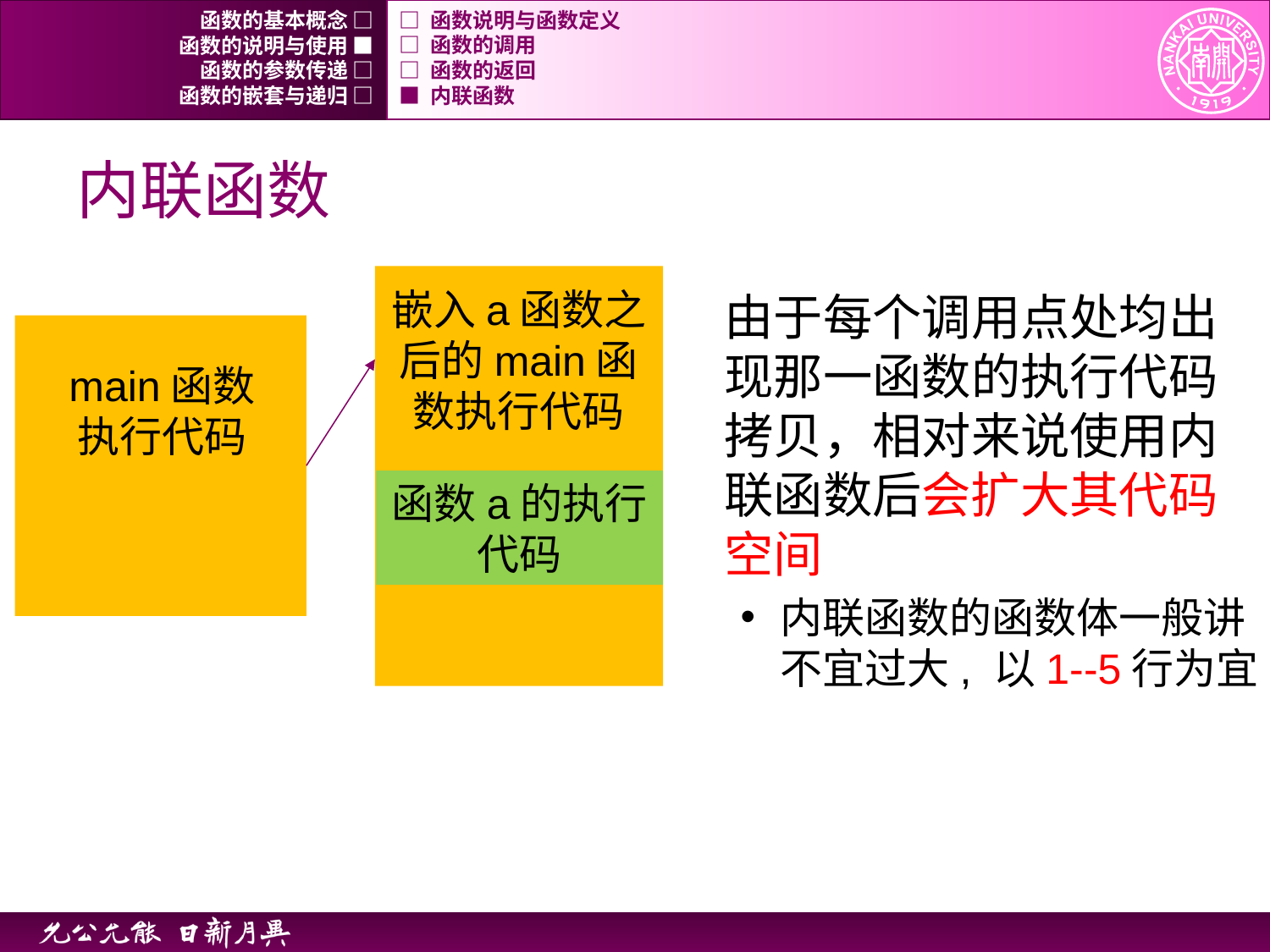

函数的基本概念 □
□ 函数说明与函数定义
函数的说明与使用 ■
□ 函数的调用
函数的参数传递 □
□ 函数的返回
函数的嵌套与递归 □
■ 内联函数
# 内联函数

嵌入a函数之后的main函数执行代码
由于每个调用点处均出现那一函数的执行代码拷贝，相对来说使用内联函数后会扩大其代码空间
内联函数的函数体一般讲不宜过大, 以1--5行为宜

main函数执行代码
函数a的执行代码